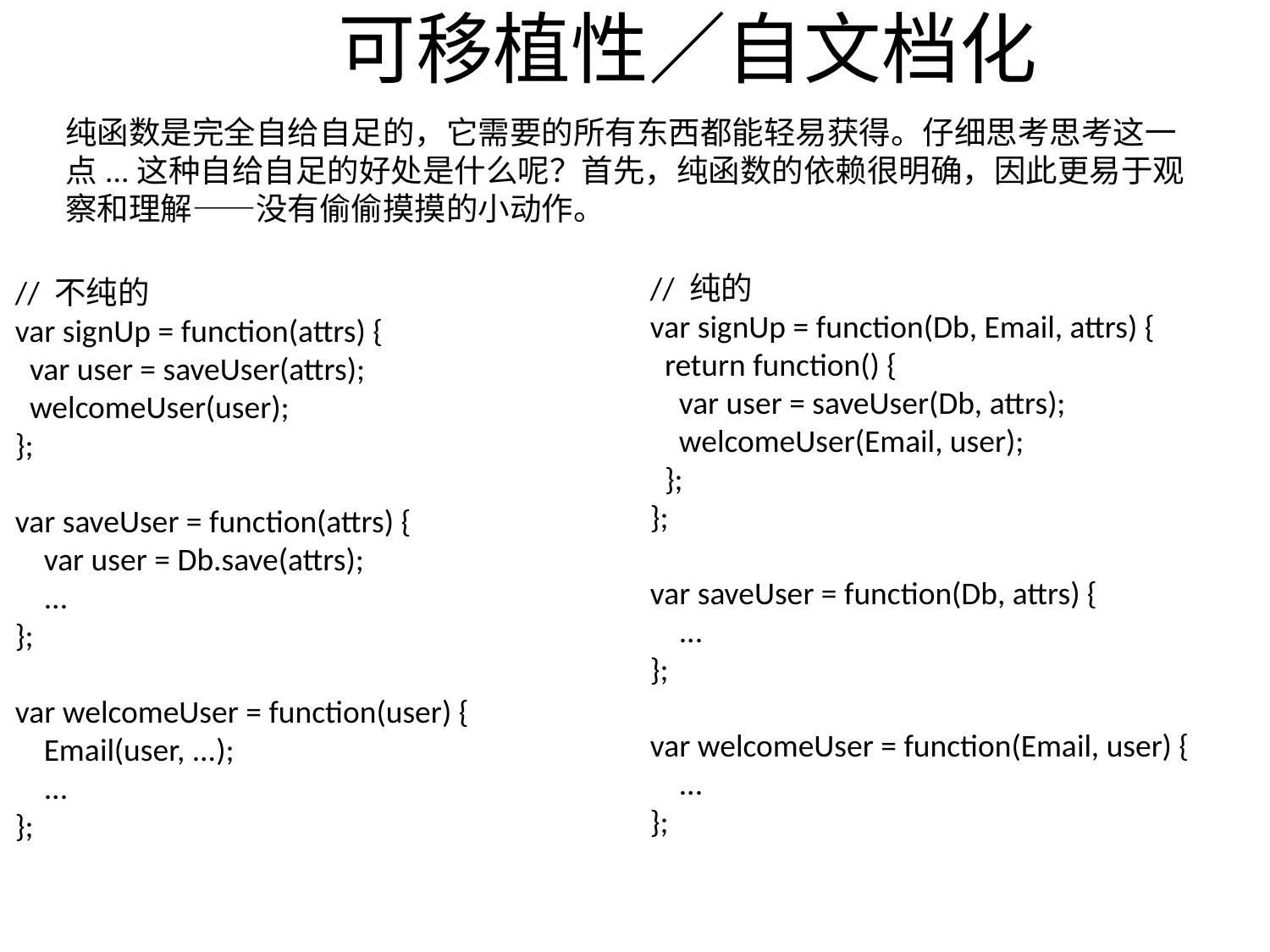

# 可移植性／自文档化
纯函数是完全自给自足的，它需要的所有东西都能轻易获得。仔细思考思考这一点...这种自给自足的好处是什么呢？首先，纯函数的依赖很明确，因此更易于观察和理解——没有偷偷摸摸的小动作。
// 纯的
var signUp = function(Db, Email, attrs) {
  return function() {
    var user = saveUser(Db, attrs);
    welcomeUser(Email, user);
  };
};

var saveUser = function(Db, attrs) {
    ...
};

var welcomeUser = function(Email, user) {
    ...
};
// 不纯的
var signUp = function(attrs) {
  var user = saveUser(attrs);
  welcomeUser(user);
};

var saveUser = function(attrs) {
    var user = Db.save(attrs);
    ...
};

var welcomeUser = function(user) {
    Email(user, ...);
    ...
};